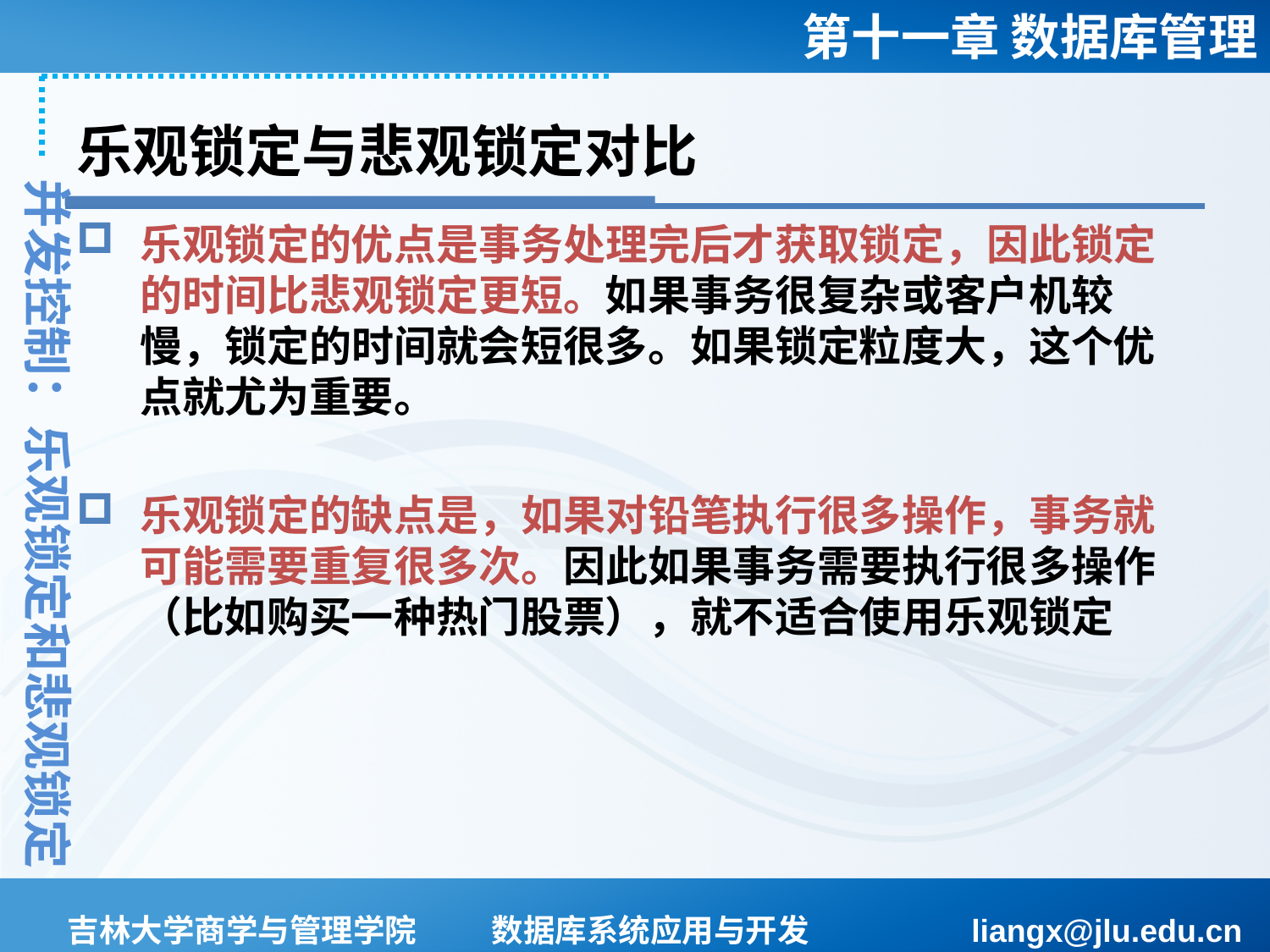

# 乐观锁定与悲观锁定对比
并发控制：乐观锁定和悲观锁定
乐观锁定的优点是事务处理完后才获取锁定，因此锁定的时间比悲观锁定更短。如果事务很复杂或客户机较慢，锁定的时间就会短很多。如果锁定粒度大，这个优点就尤为重要。

乐观锁定的缺点是，如果对铅笔执行很多操作，事务就可能需要重复很多次。因此如果事务需要执行很多操作（比如购买一种热门股票），就不适合使用乐观锁定